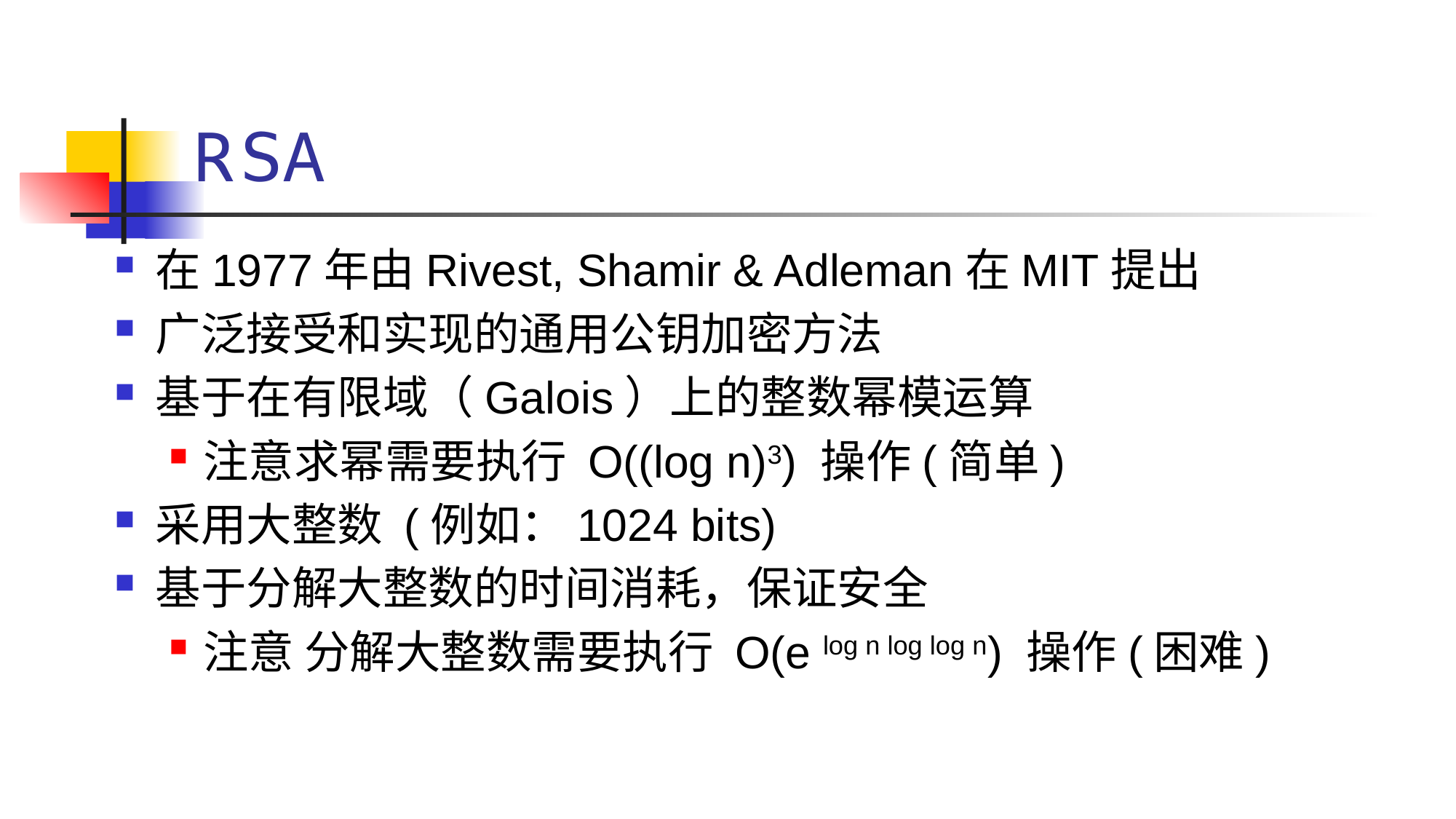

# RSA
在1977年由Rivest, Shamir & Adleman在MIT提出
广泛接受和实现的通用公钥加密方法
基于在有限域（Galois）上的整数幂模运算
注意求幂需要执行 O((log n)3) 操作(简单)
采用大整数 (例如：1024 bits)
基于分解大整数的时间消耗，保证安全
注意 分解大整数需要执行 O(e log n log log n) 操作(困难)